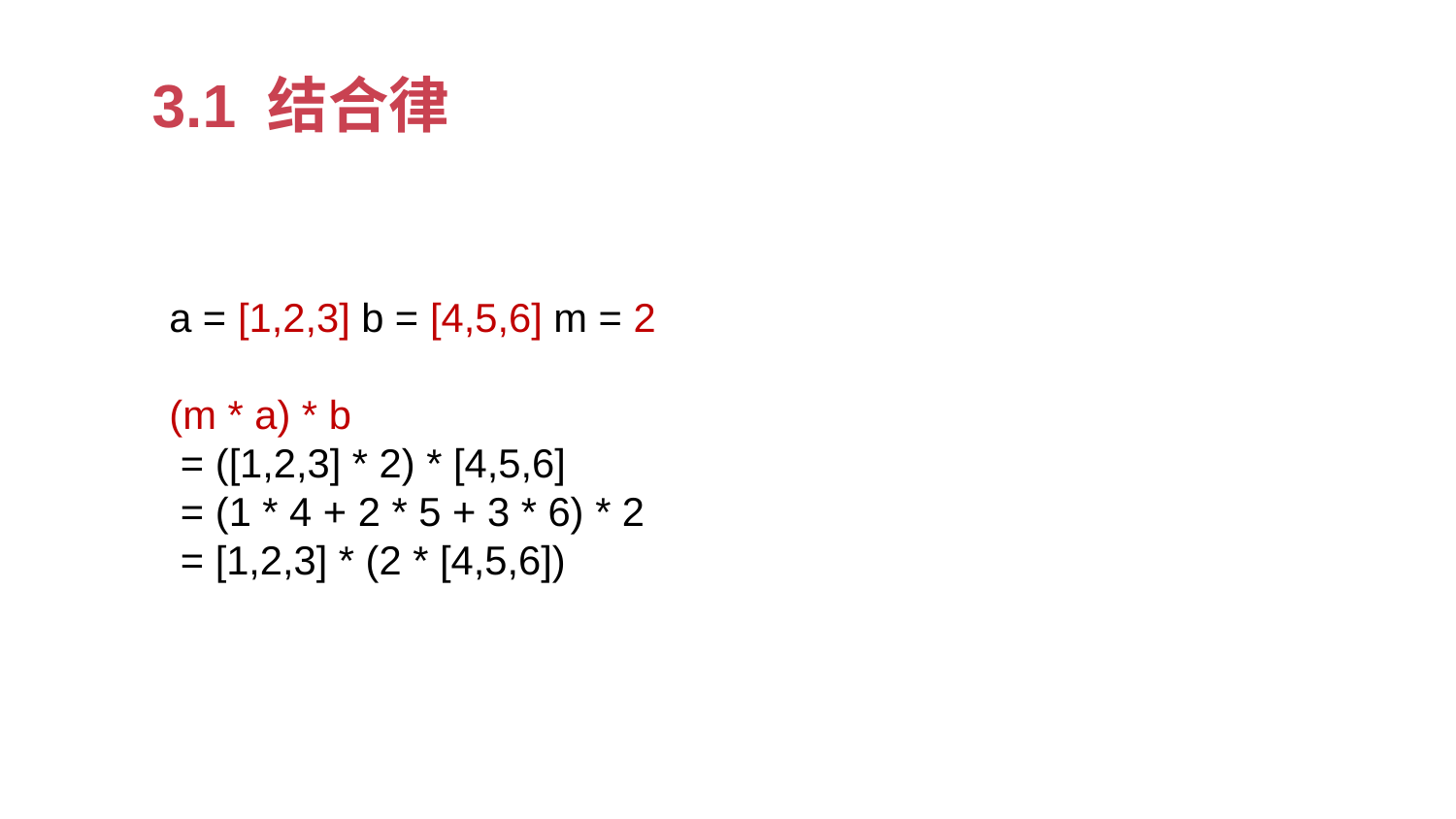

3.1 结合律
a = [1,2,3] b = [4,5,6] m = 2

(m * a) * b
 = ([1,2,3] * 2) * [4,5,6]
 = (1 * 4 + 2 * 5 + 3 * 6) * 2
 = [1,2,3] * (2 * [4,5,6])